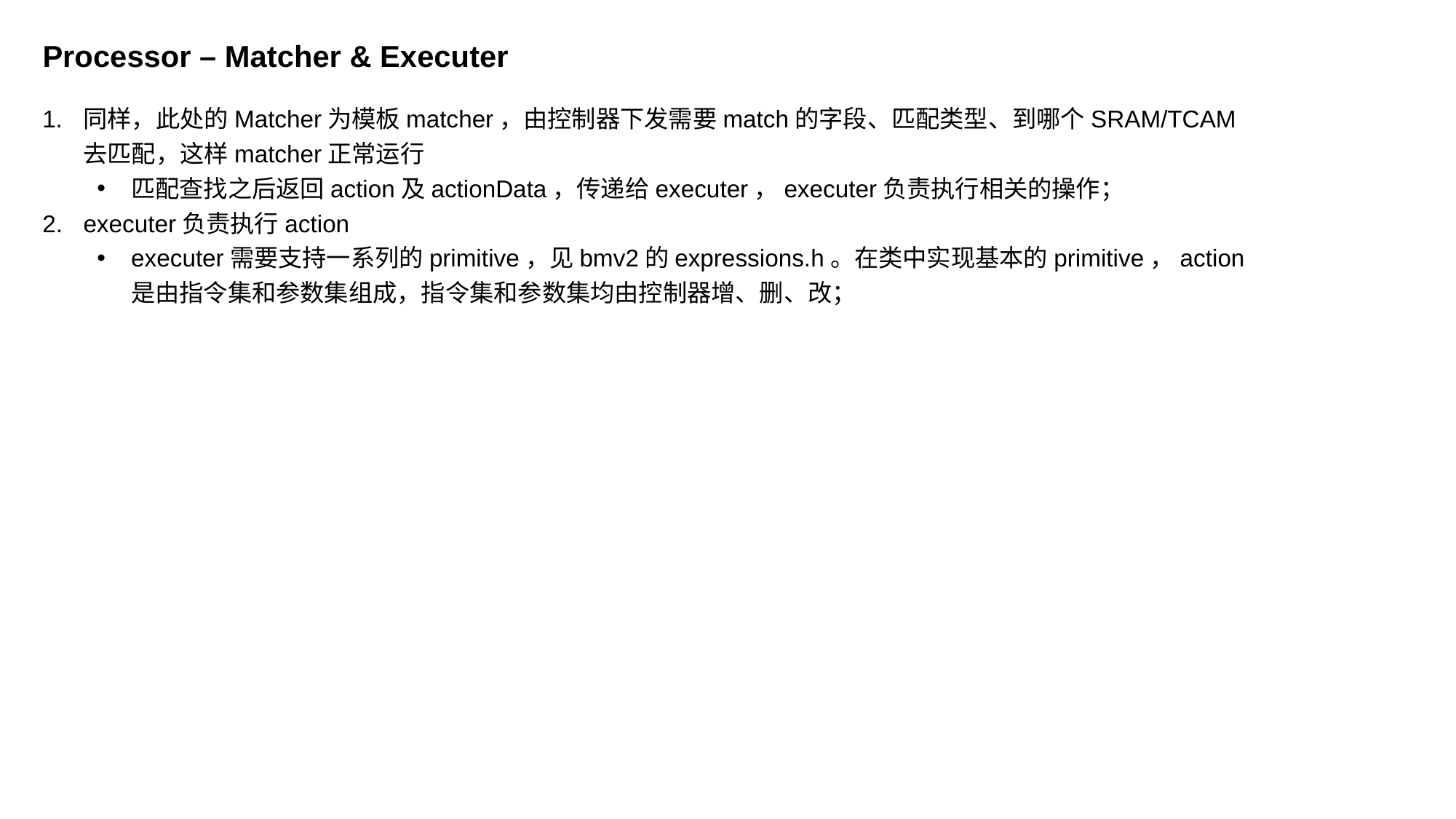

Processor – Matcher & Executer
同样，此处的Matcher为模板matcher，由控制器下发需要match的字段、匹配类型、到哪个SRAM/TCAM去匹配，这样matcher正常运行
匹配查找之后返回action及actionData，传递给executer，executer负责执行相关的操作；
executer负责执行action
executer需要支持一系列的primitive，见bmv2的expressions.h。在类中实现基本的primitive，action是由指令集和参数集组成，指令集和参数集均由控制器增、删、改；